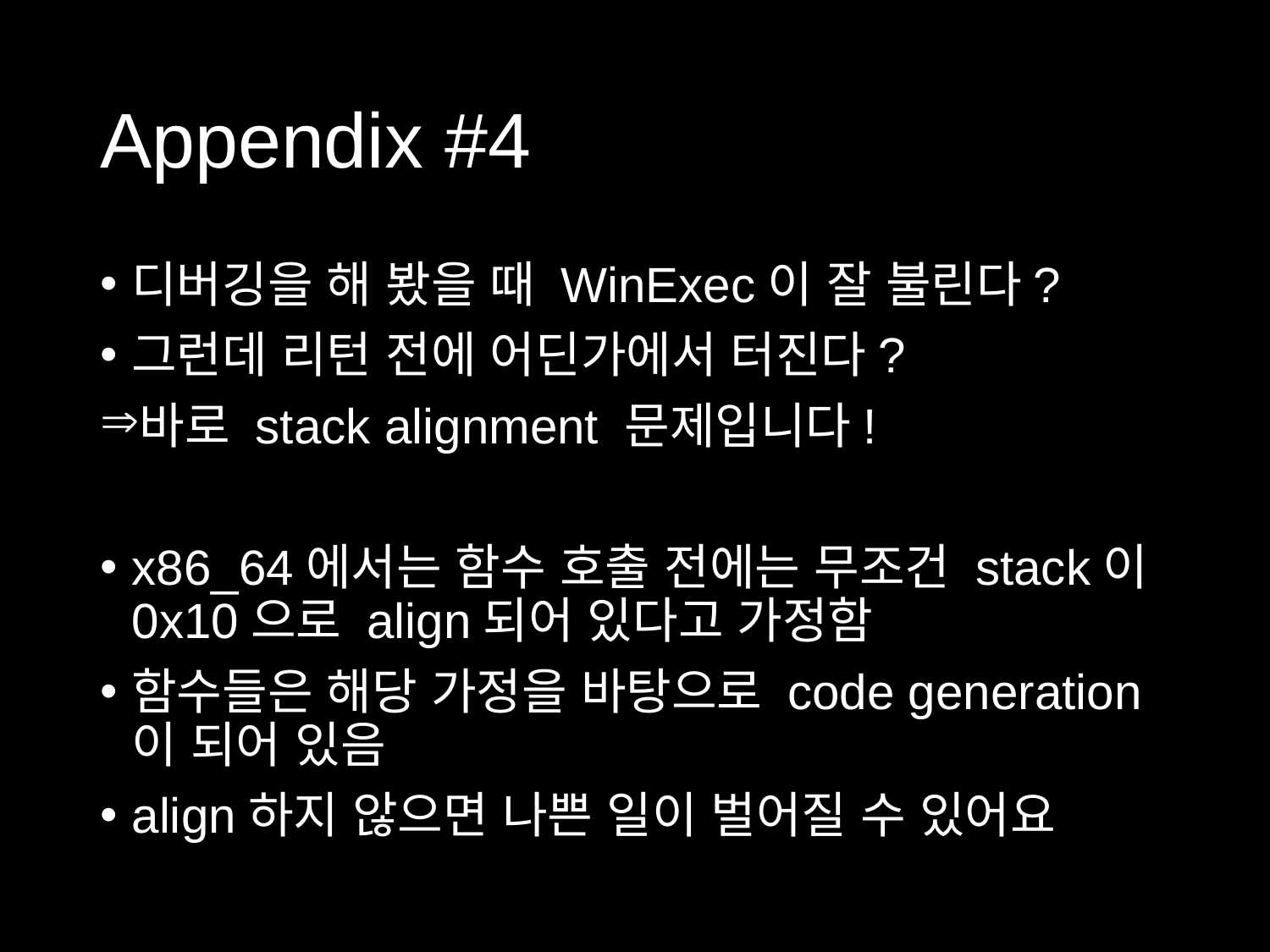

# Appendix #4
디버깅을 해 봤을 때 WinExec이 잘 불린다?
그런데 리턴 전에 어딘가에서 터진다?
바로 stack alignment 문제입니다!

x86_64에서는 함수 호출 전에는 무조건 stack이 0x10으로 align되어 있다고 가정함
함수들은 해당 가정을 바탕으로 code generation이 되어 있음
align하지 않으면 나쁜 일이 벌어질 수 있어요